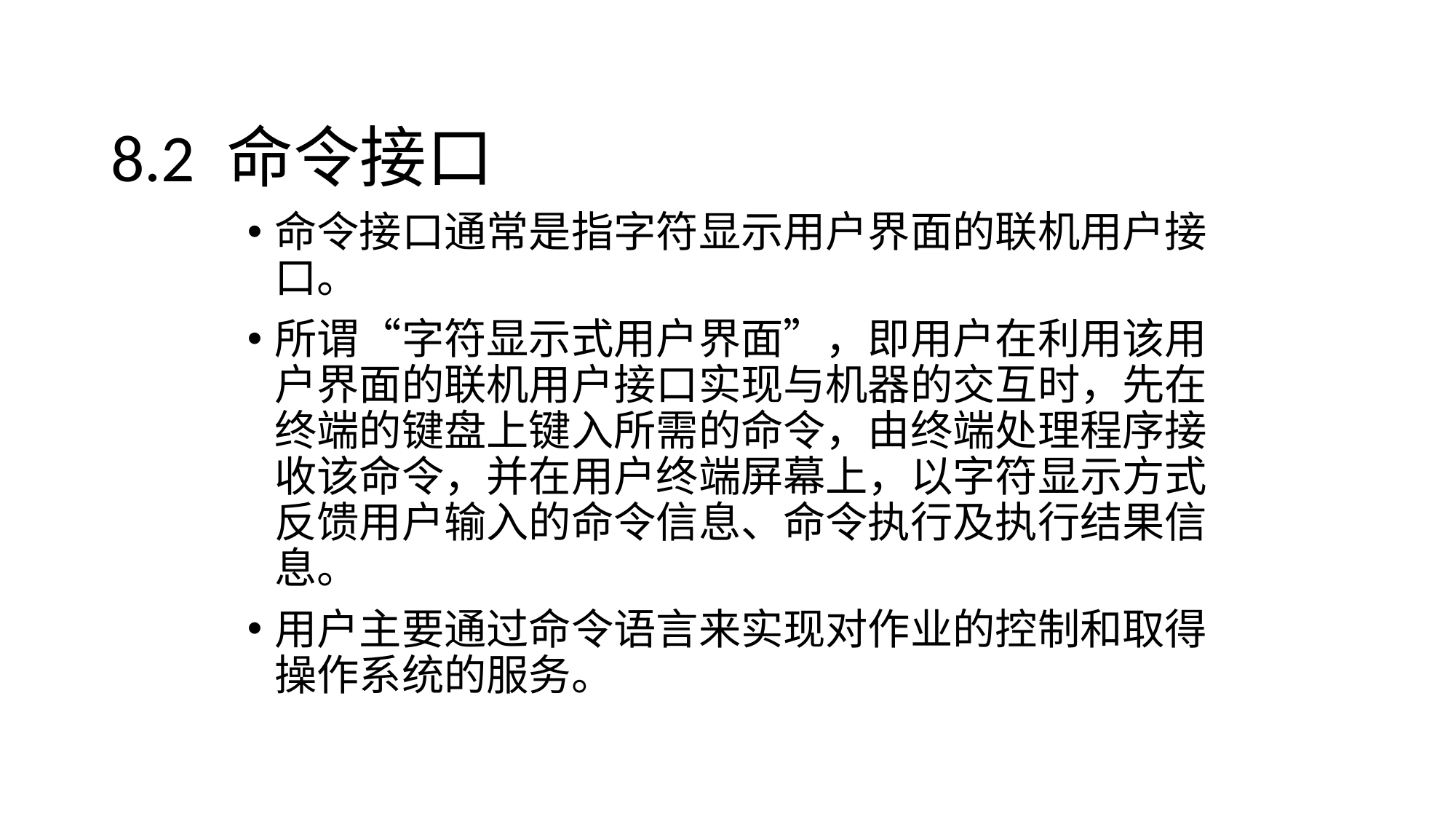

# 8.2 命令接口
命令接口通常是指字符显示用户界面的联机用户接口。
所谓“字符显示式用户界面”，即用户在利用该用户界面的联机用户接口实现与机器的交互时，先在终端的键盘上键入所需的命令，由终端处理程序接收该命令，并在用户终端屏幕上，以字符显示方式反馈用户输入的命令信息、命令执行及执行结果信息。
用户主要通过命令语言来实现对作业的控制和取得操作系统的服务。
1